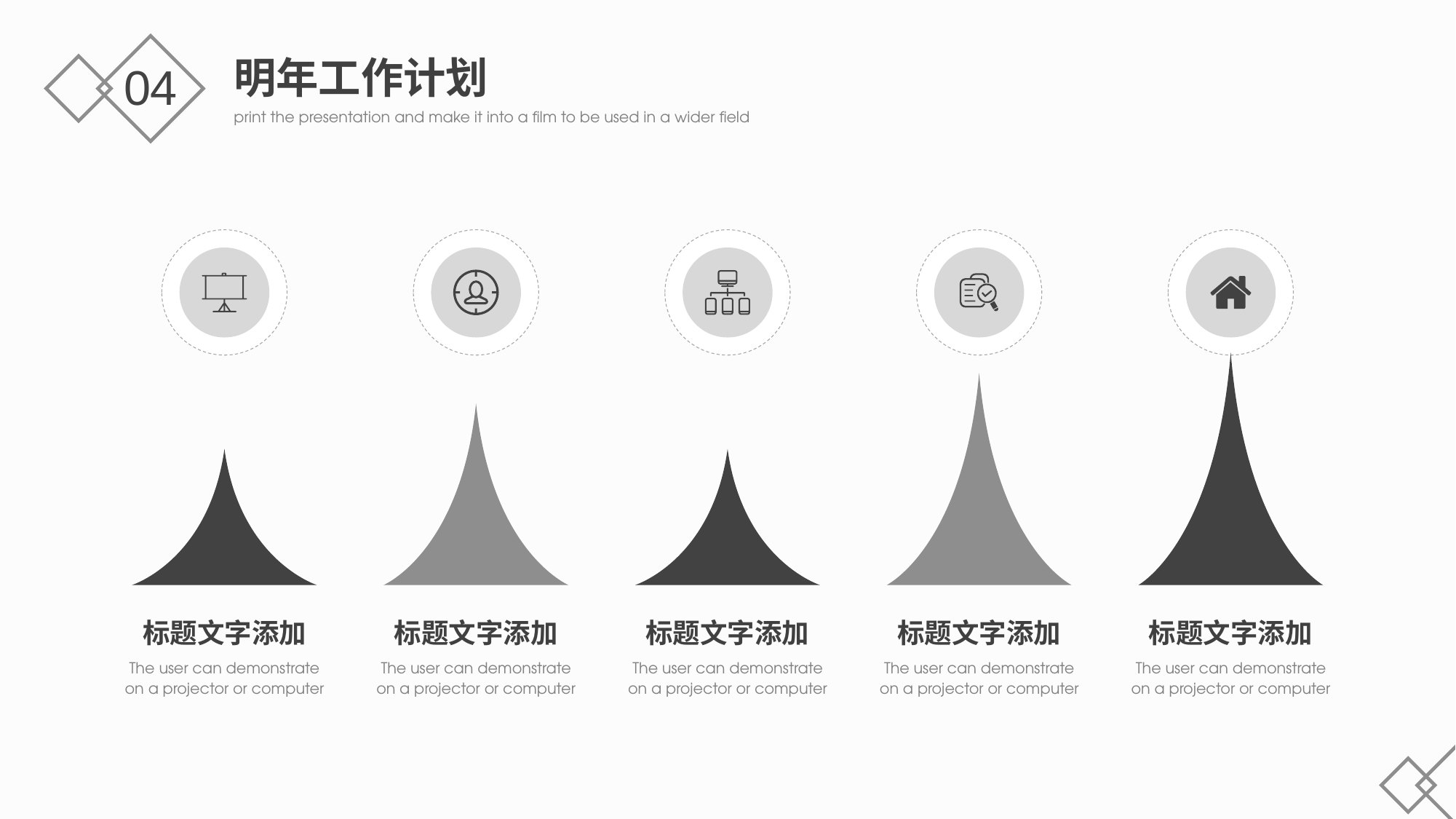

明年工作计划
print the presentation and make it into a film to be used in a wider field
04

标题文字添加
The user can demonstrate on a projector or computer
标题文字添加
The user can demonstrate on a projector or computer
标题文字添加
The user can demonstrate on a projector or computer
标题文字添加
The user can demonstrate on a projector or computer
标题文字添加
The user can demonstrate on a projector or computer